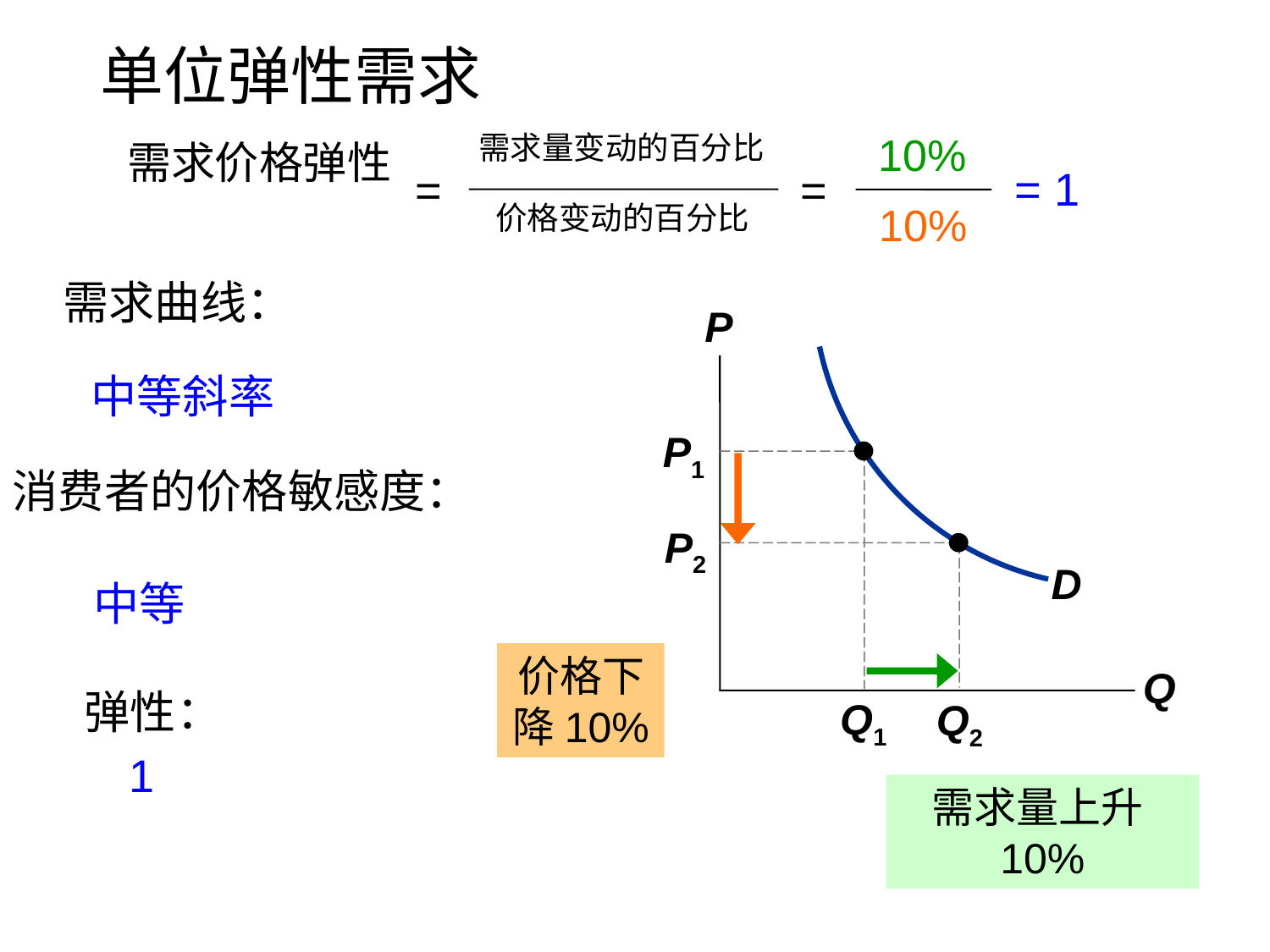

单位弹性需求
#
10%
需求量变动的百分比
需求价格弹性
=
=

价格变动的百分比
= 1
10%

需求曲线：

D
P

Q
中等斜率
P1

Q1

消费者的价格敏感度：
P2

Q2
中等

价格下降10%
弹性：
1
需求量上升10%